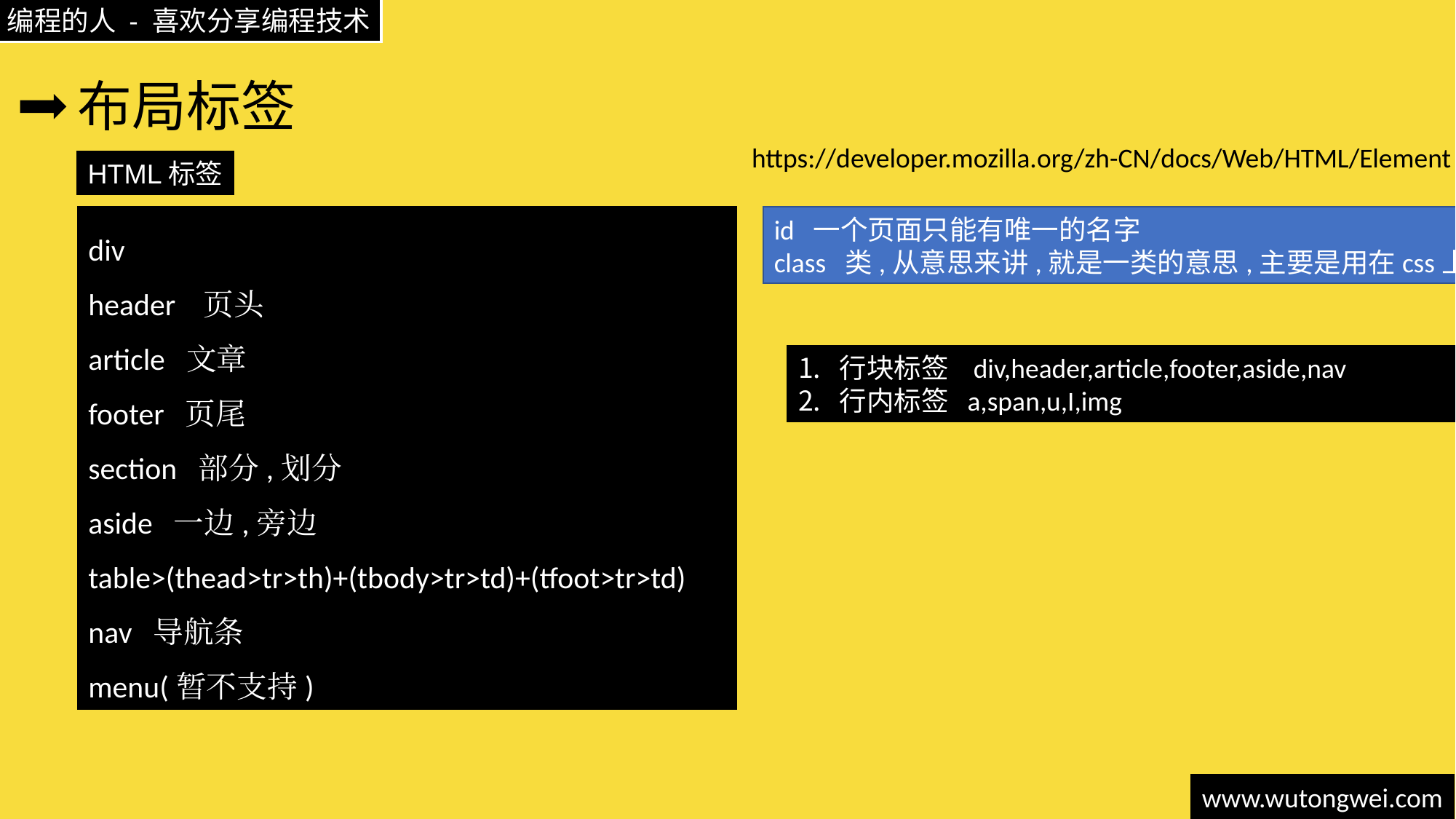

# 布局标签
https://developer.mozilla.org/zh-CN/docs/Web/HTML/Element
HTML标签
div
header   页头
article  文章
footer  页尾
section  部分,划分
aside  一边,旁边
table>(thead>tr>th)+(tbody>tr>td)+(tfoot>tr>td)
nav  导航条
menu(暂不支持)
id  一个页面只能有唯一的名字
class  类,从意思来讲,就是一类的意思,主要是用在css上
行块标签   div,header,article,footer,aside,nav
行内标签  a,span,u,I,img